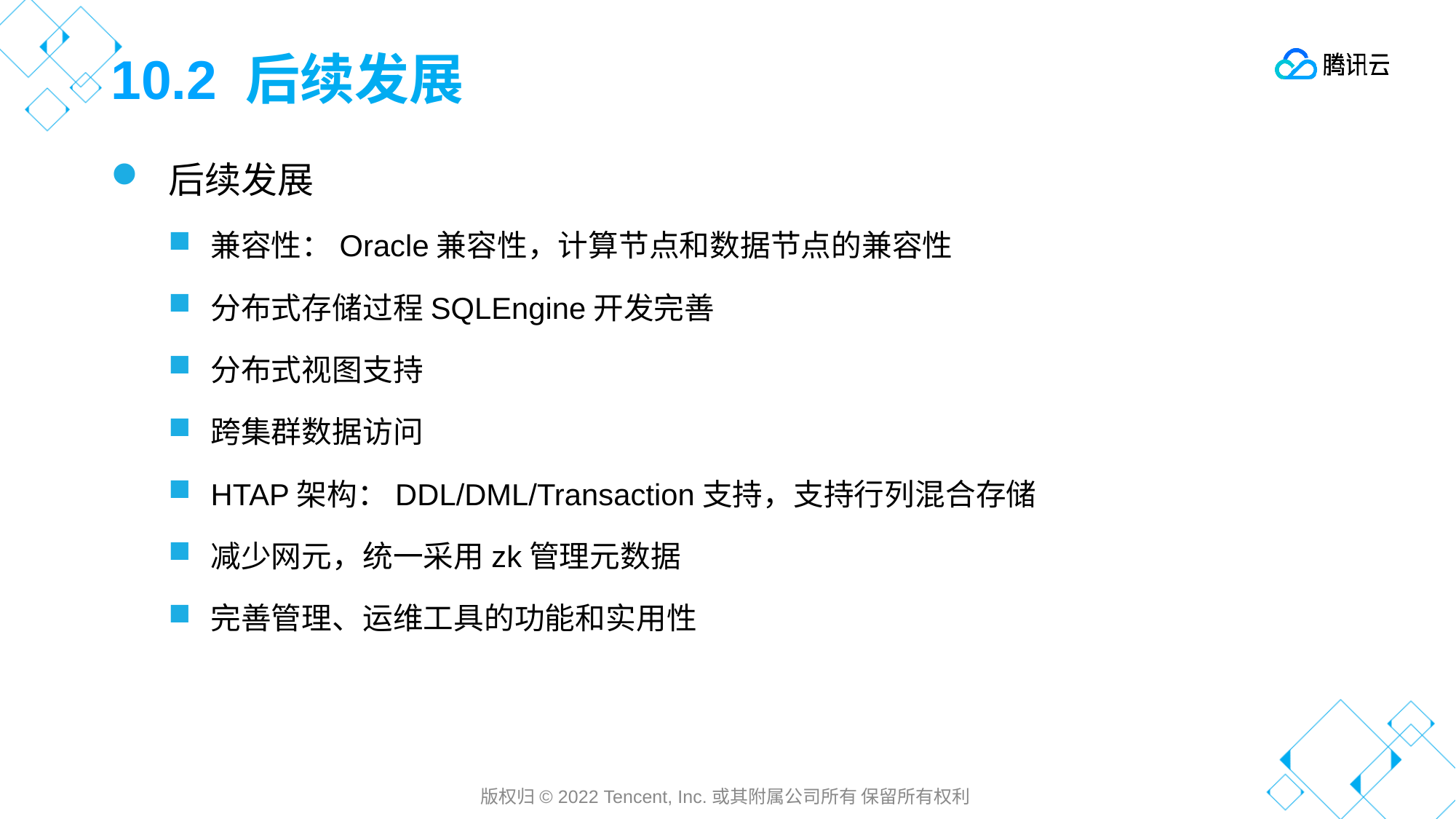

# 10.2 后续发展
后续发展
兼容性：Oracle兼容性，计算节点和数据节点的兼容性
分布式存储过程SQLEngine开发完善
分布式视图支持
跨集群数据访问
HTAP架构：DDL/DML/Transaction支持，支持行列混合存储
减少网元，统一采用zk管理元数据
完善管理、运维工具的功能和实用性

版权归© 2022 Tencent, Inc.或其附属公司所有 保留所有权利